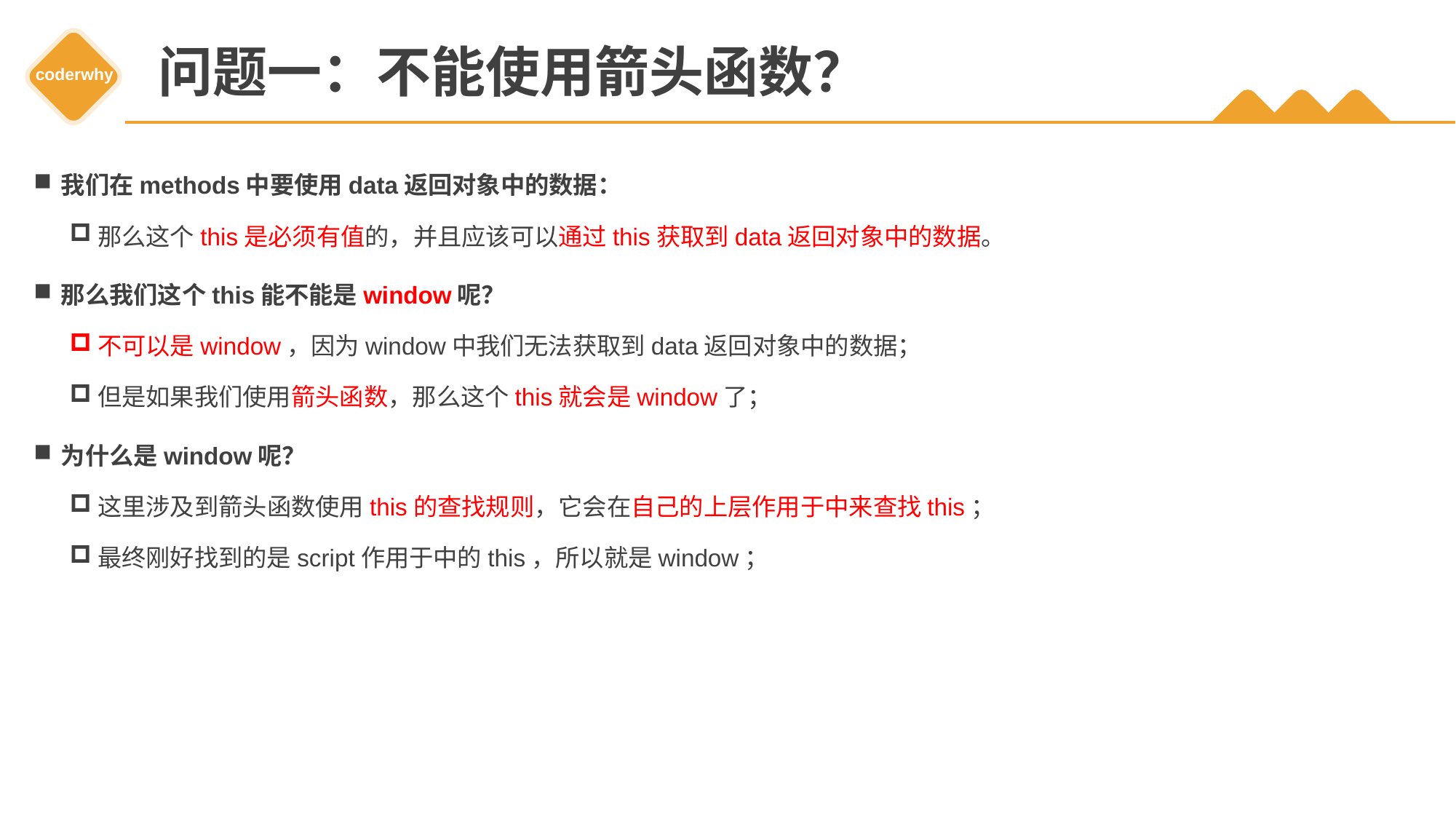

# 问题一：不能使用箭头函数？
我们在methods中要使用data返回对象中的数据：
那么这个this是必须有值的，并且应该可以通过this获取到data返回对象中的数据。
那么我们这个this能不能是window呢？
不可以是window，因为window中我们无法获取到data返回对象中的数据；
但是如果我们使用箭头函数，那么这个this就会是window了；
为什么是window呢？
这里涉及到箭头函数使用this的查找规则，它会在自己的上层作用于中来查找this；
最终刚好找到的是script作用于中的this，所以就是window；